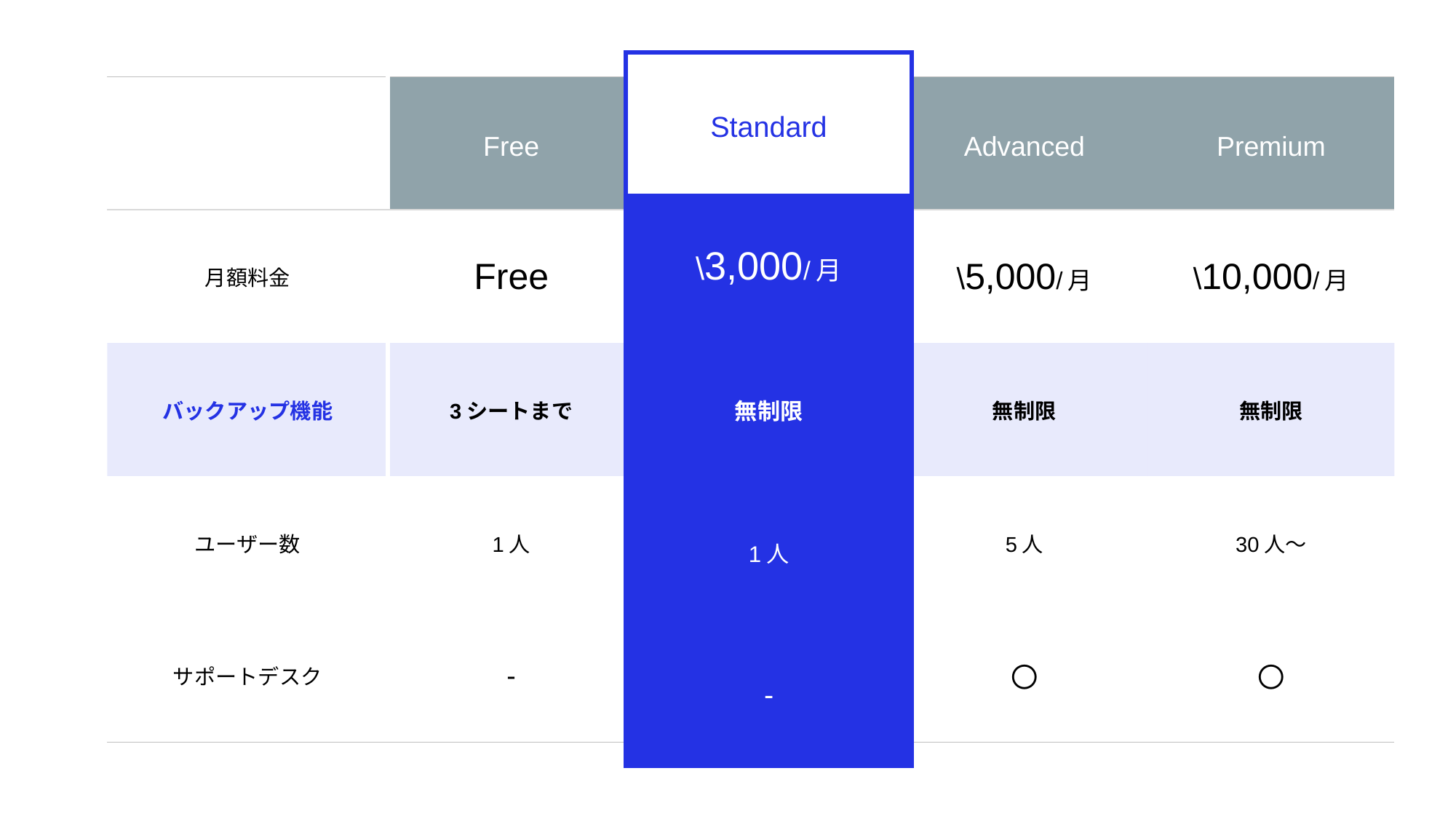

| Standard |
| --- |
| \3,000/月 |
| 無制限 |
| 1人 |
| - |
|  | Free | Standard | Advanced | Premium |
| --- | --- | --- | --- | --- |
| 月額料金 | Free | \3,000/月 | \5,000/月 | \10,000/月 |
| バックアップ機能 | 3シートまで | 無制限 | 無制限 | 無制限 |
| ユーザー数 | 1人 | 1人 | 5人 | 30人～ |
| サポートデスク | - | - | 〇 | 〇 |